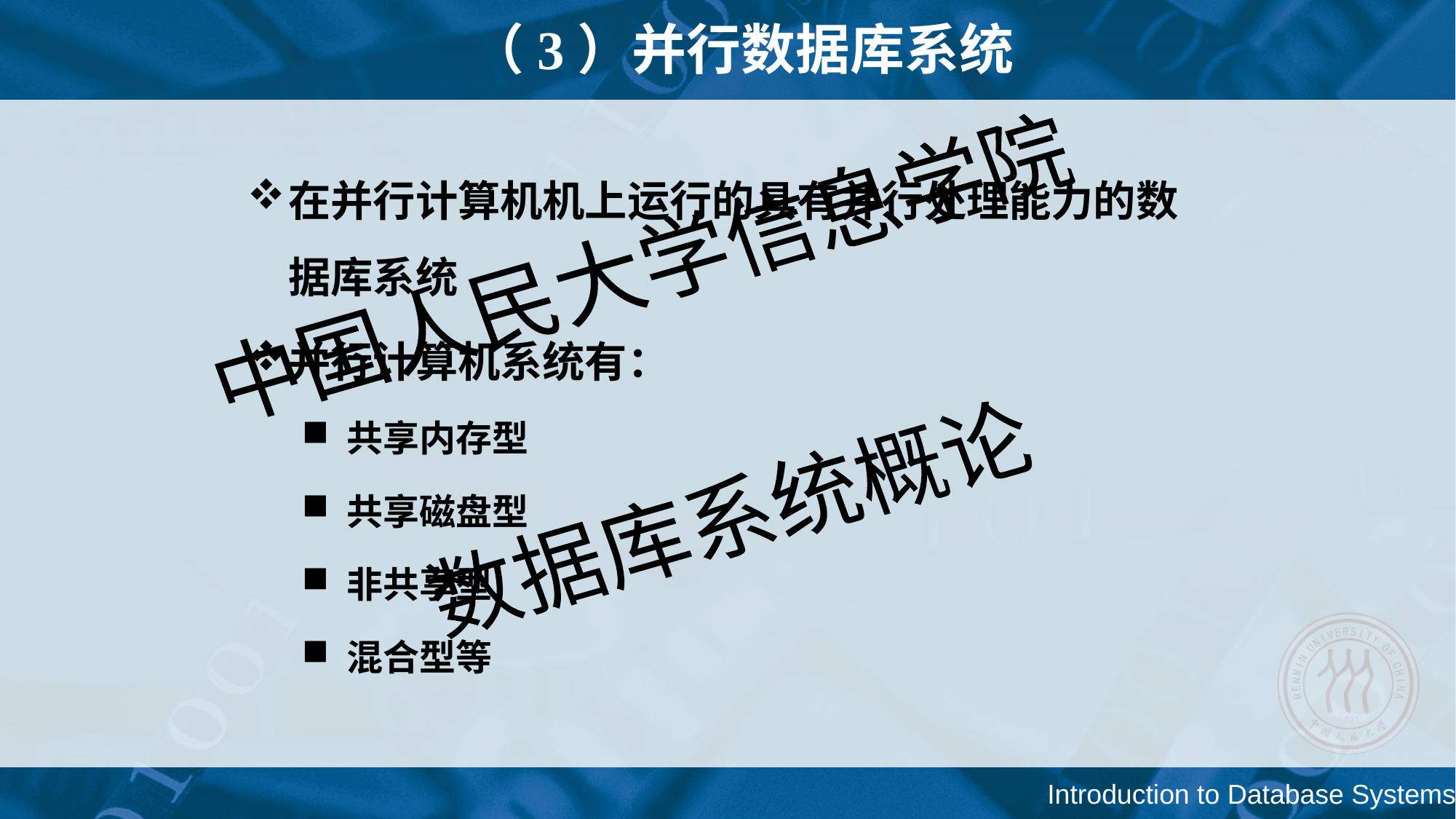

# （3）并行数据库系统
在并行计算机机上运行的具有并行处理能力的数据库系统
并行计算机系统有：
 共享内存型
 共享磁盘型
 非共享型
 混合型等